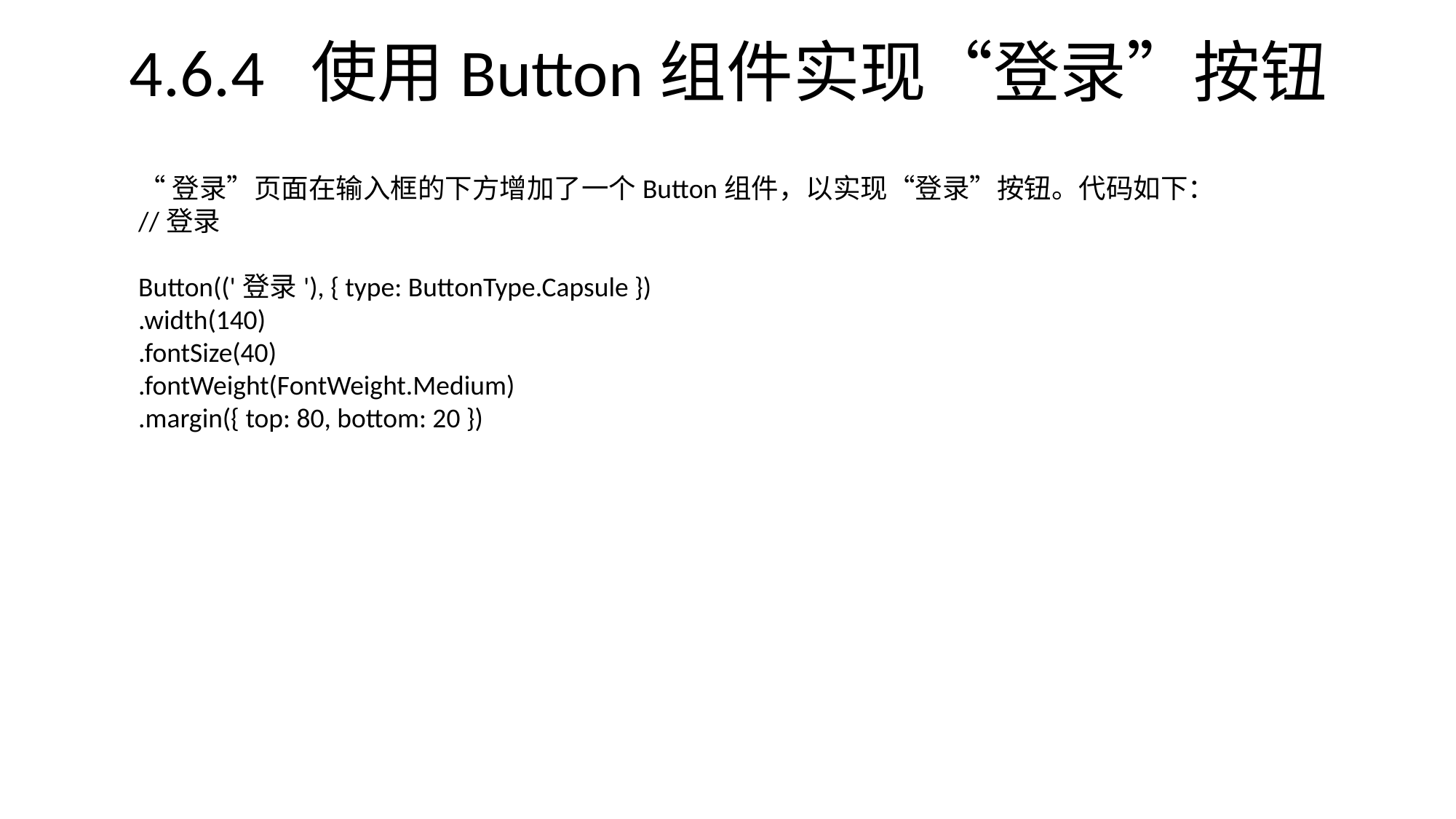

# 4.6.4  使用Button组件实现“登录”按钮
“登录”页面在输入框的下方增加了一个Button组件，以实现“登录”按钮。代码如下：
//登录

Button(('登录'), { type: ButtonType.Capsule })
.width(140)
.fontSize(40)
.fontWeight(FontWeight.Medium)
.margin({ top: 80, bottom: 20 })